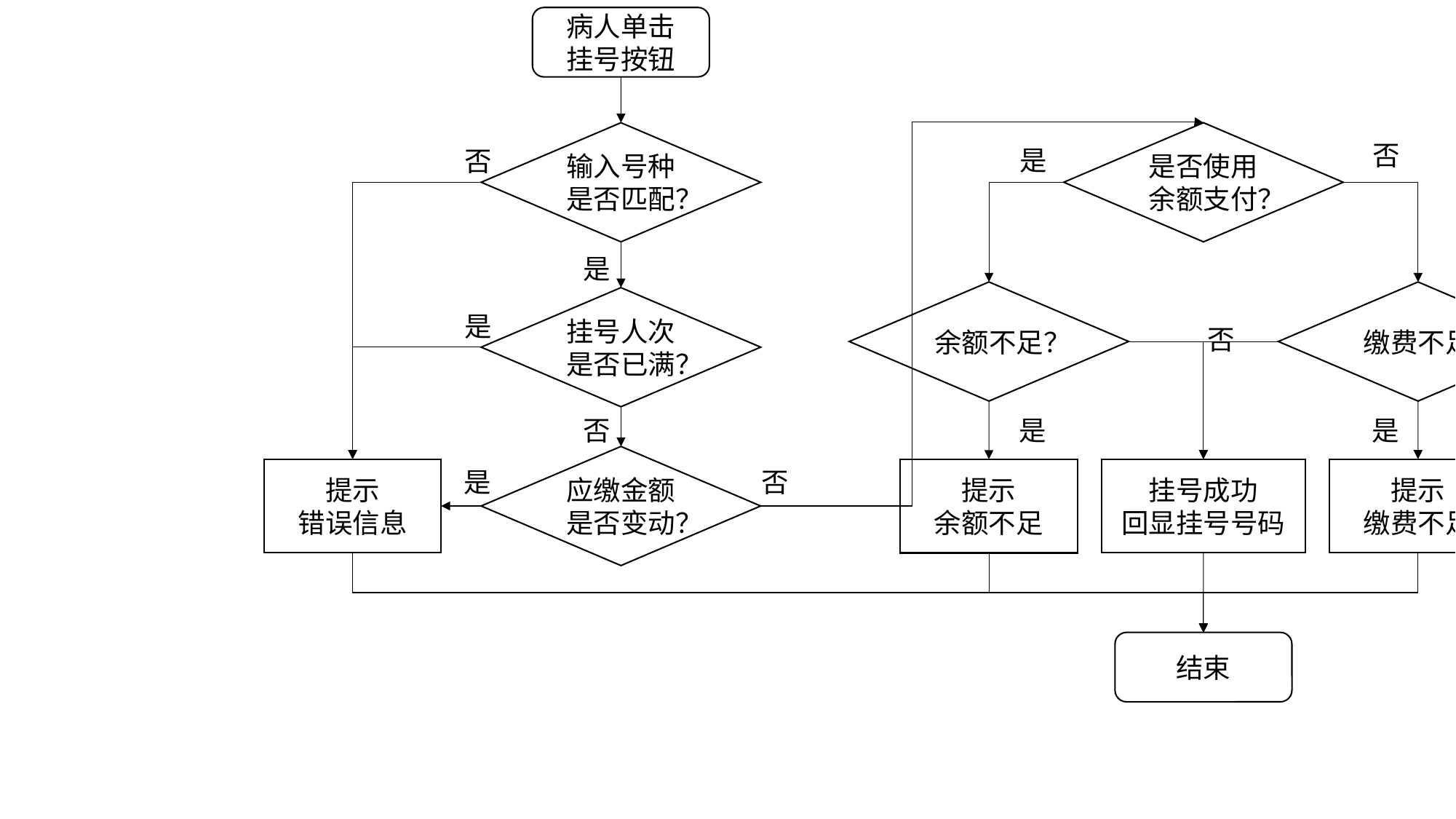

病人单击
挂号按钮
输入号种是否匹配？
是否使用余额支付？
否
是
否
是
余额不足？
缴费不足？
挂号人次是否已满？
是
否
否
是
是
应缴金额是否变动？
提示
错误信息
挂号成功
回显挂号号码
提示
缴费不足
提示
余额不足
是
否
结束